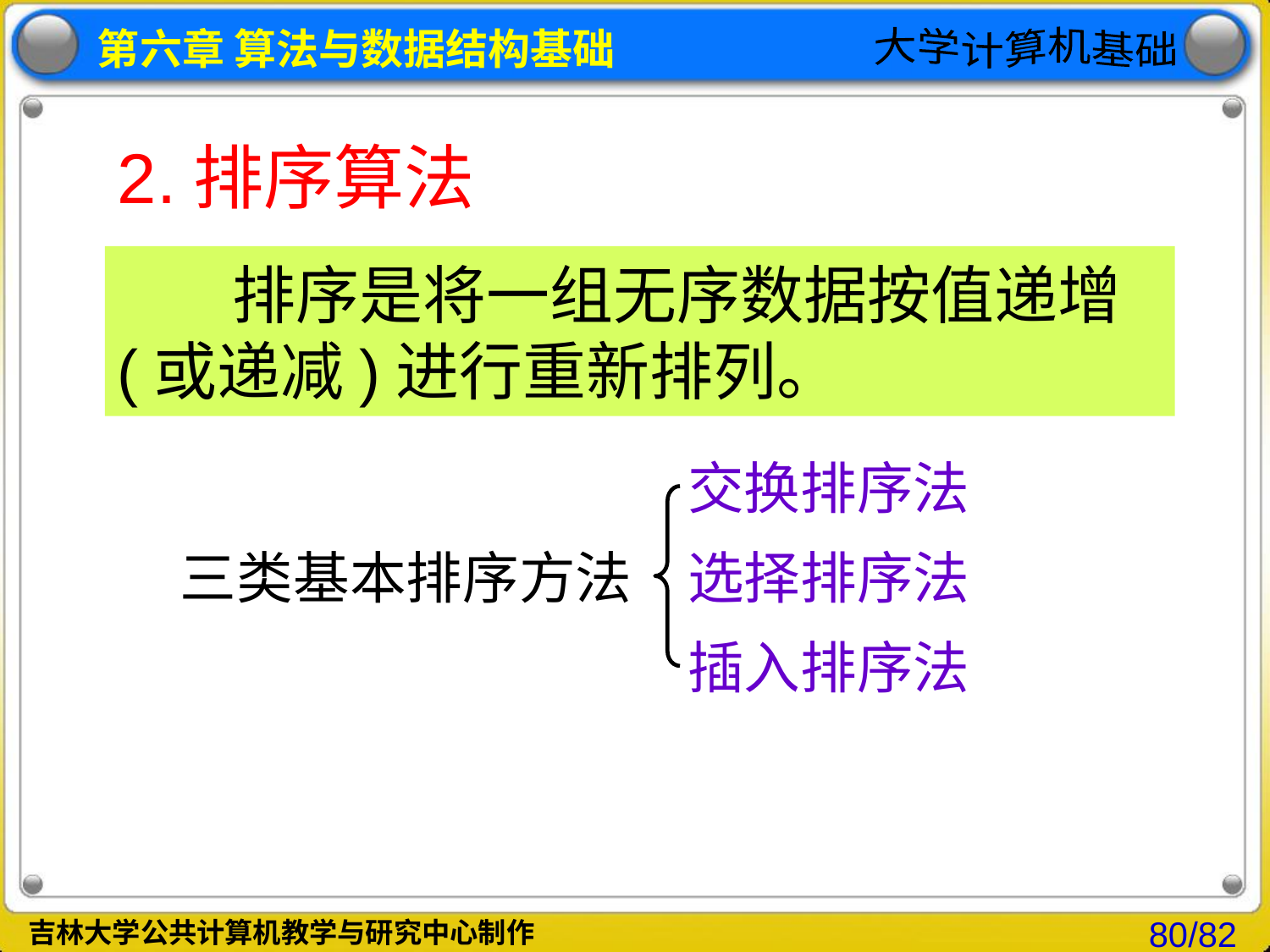

# 2.排序算法
        排序是将一组无序数据按值递增(或递减)进行重新排列。
交换排序法

三类基本排序方法
选择排序法
插入排序法
80/82